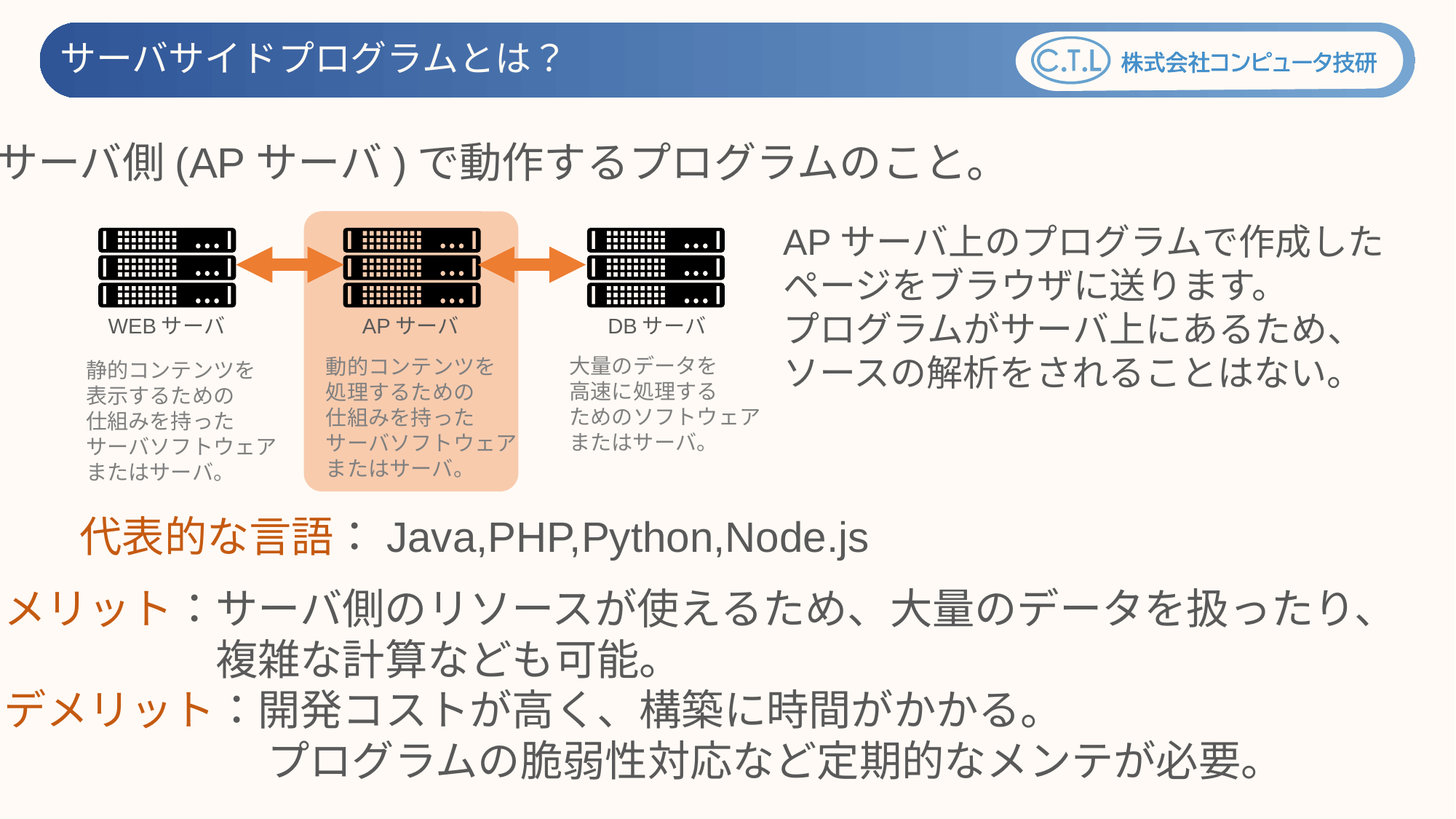

サーバサイドプログラムとは？
サーバ側(APサーバ)で動作するプログラムのこと。

APサーバ上のプログラムで作成した
ページをブラウザに送ります。
プログラムがサーバ上にあるため、
ソースの解析をされることはない。

WEBサーバ
APサーバ
DBサーバ
大量のデータを
高速に処理する
ためのソフトウェア
またはサーバ。
動的コンテンツを
処理するための
仕組みを持った
サーバソフトウェア
またはサーバ。
静的コンテンツを
表示するための
仕組みを持った
サーバソフトウェア
またはサーバ。
代表的な言語：Java,PHP,Python,Node.js
メリット：サーバ側のリソースが使えるため、大量のデータを扱ったり、
　　　　　複雑な計算なども可能。
デメリット：開発コストが高く、構築に時間がかかる。
　　　　　　 プログラムの脆弱性対応など定期的なメンテが必要。